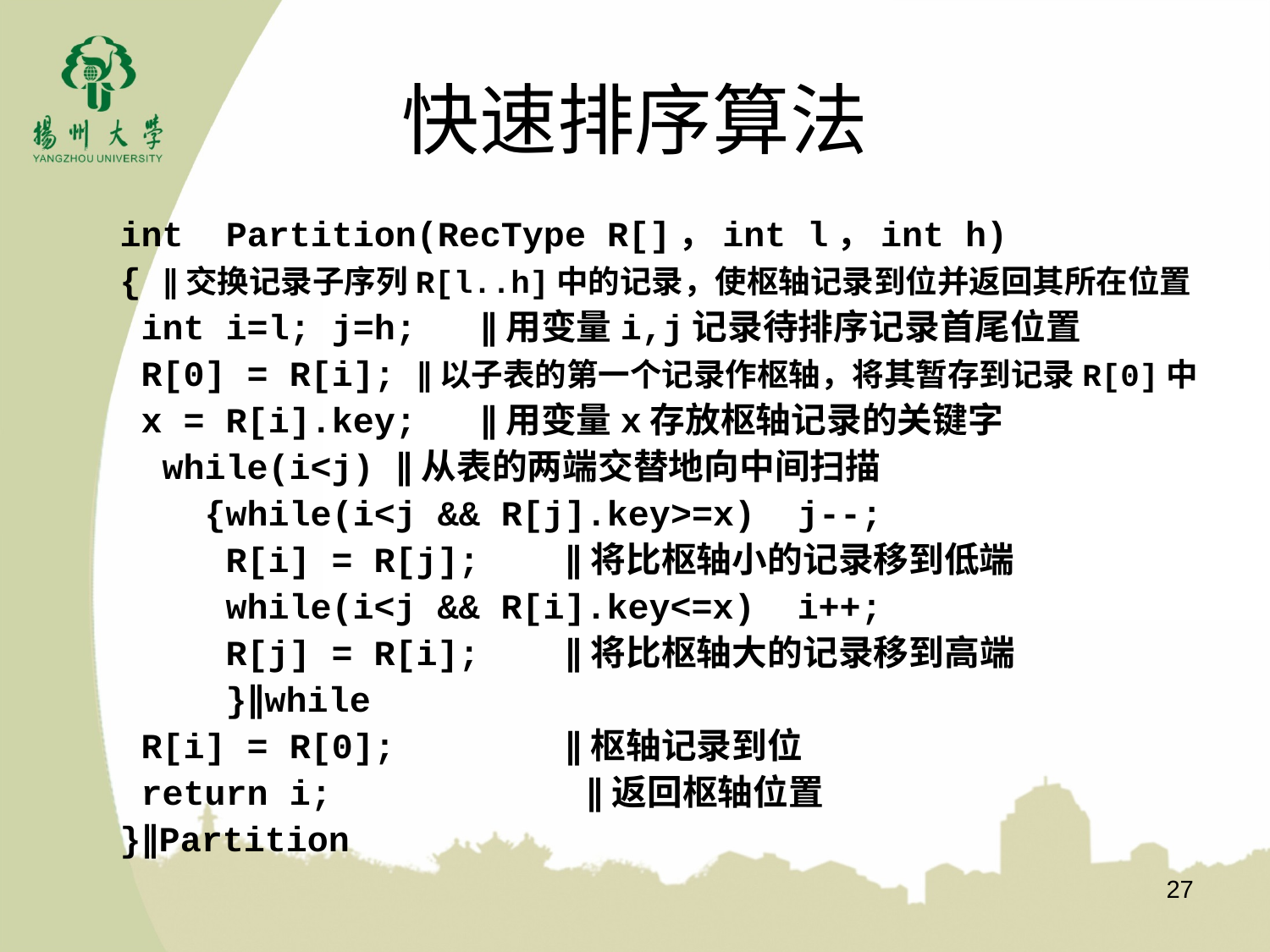

# 快速排序算法
int  Partition(RecType R[]，int l，int h)
{ ∥交换记录子序列R[l..h]中的记录，使枢轴记录到位并返回其所在位置
 int i=l; j=h;   ∥用变量i,j记录待排序记录首尾位置
 R[0] = R[i]; ∥以子表的第一个记录作枢轴，将其暂存到记录R[0]中
 x = R[i].key;   ∥用变量x存放枢轴记录的关键字
  while(i<j) ∥从表的两端交替地向中间扫描
    {while(i<j && R[j].key>=x)  j--;
     R[i] = R[j];    ∥将比枢轴小的记录移到低端
     while(i<j && R[i].key<=x)  i++;
     R[j] = R[i];    ∥将比枢轴大的记录移到高端
     }∥while
 R[i] = R[0];        ∥枢轴记录到位
 return i;            ∥返回枢轴位置
}∥Partition
27